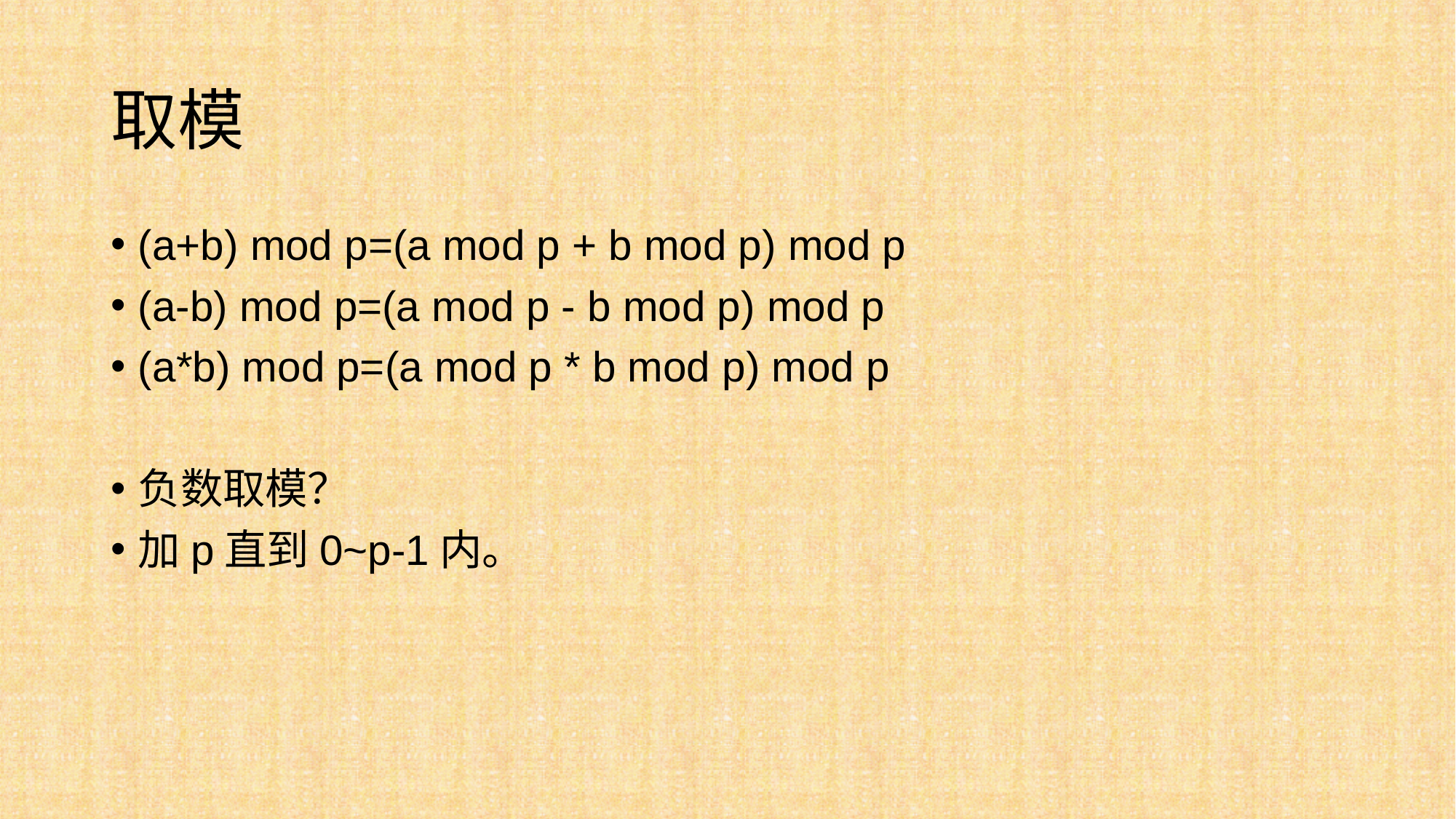

# 取模
(a+b) mod p=(a mod p + b mod p) mod p
(a-b) mod p=(a mod p - b mod p) mod p
(a*b) mod p=(a mod p * b mod p) mod p

负数取模？
加p直到0~p-1内。